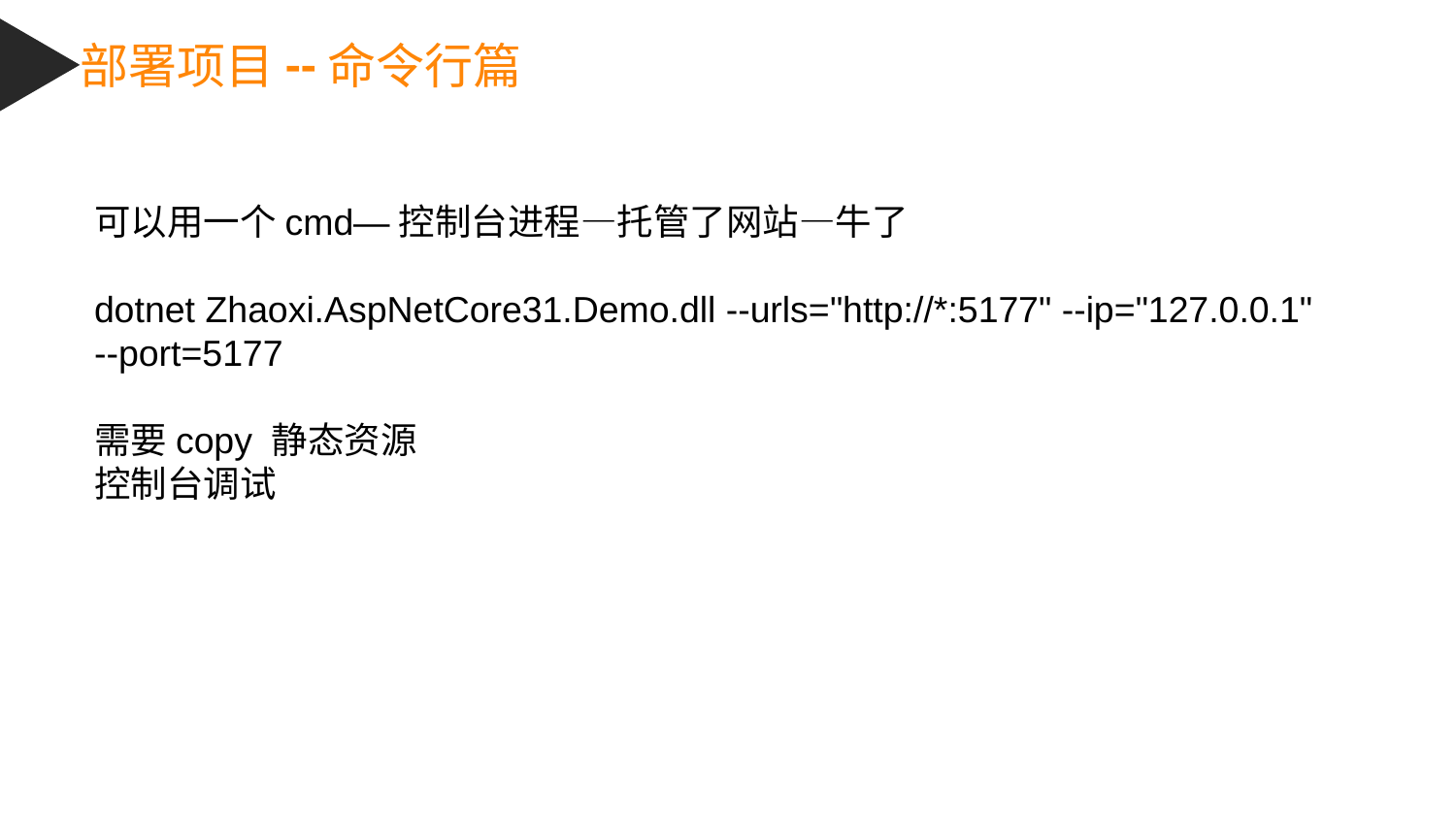

部署项目--命令行篇
可以用一个cmd—控制台进程—托管了网站—牛了

dotnet Zhaoxi.AspNetCore31.Demo.dll --urls="http://*:5177" --ip="127.0.0.1" --port=5177

需要copy 静态资源
控制台调试